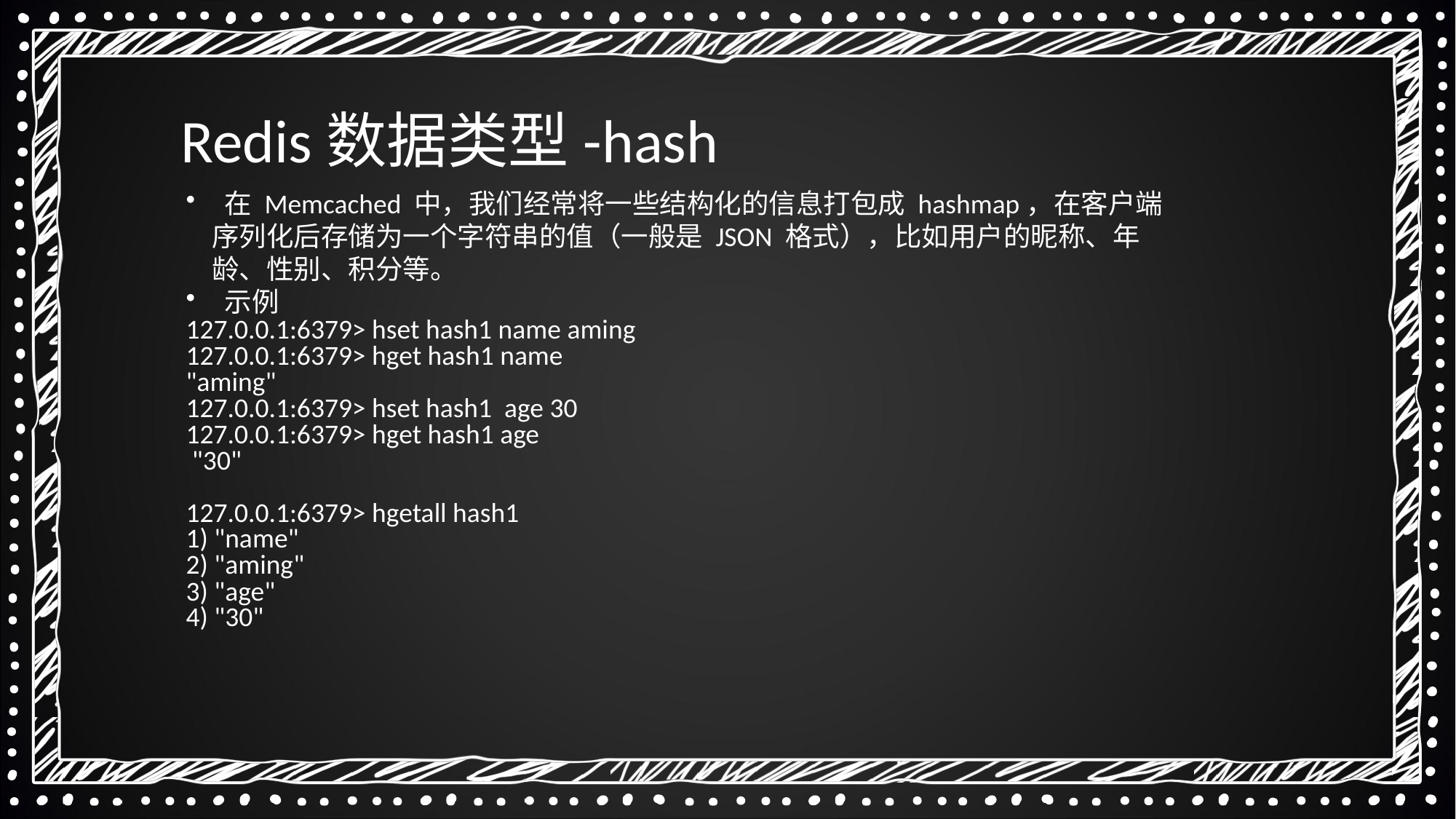

Redis数据类型-hash
 在 Memcached 中，我们经常将一些结构化的信息打包成 hashmap，在客户端序列化后存储为一个字符串的值（一般是 JSON 格式），比如用户的昵称、年龄、性别、积分等。
 示例
127.0.0.1:6379> hset hash1 name aming
127.0.0.1:6379> hget hash1 name
"aming"
127.0.0.1:6379> hset hash1  age 30
127.0.0.1:6379> hget hash1 age
 "30"
127.0.0.1:6379> hgetall hash1
1) "name"
2) "aming"
3) "age"
4) "30"